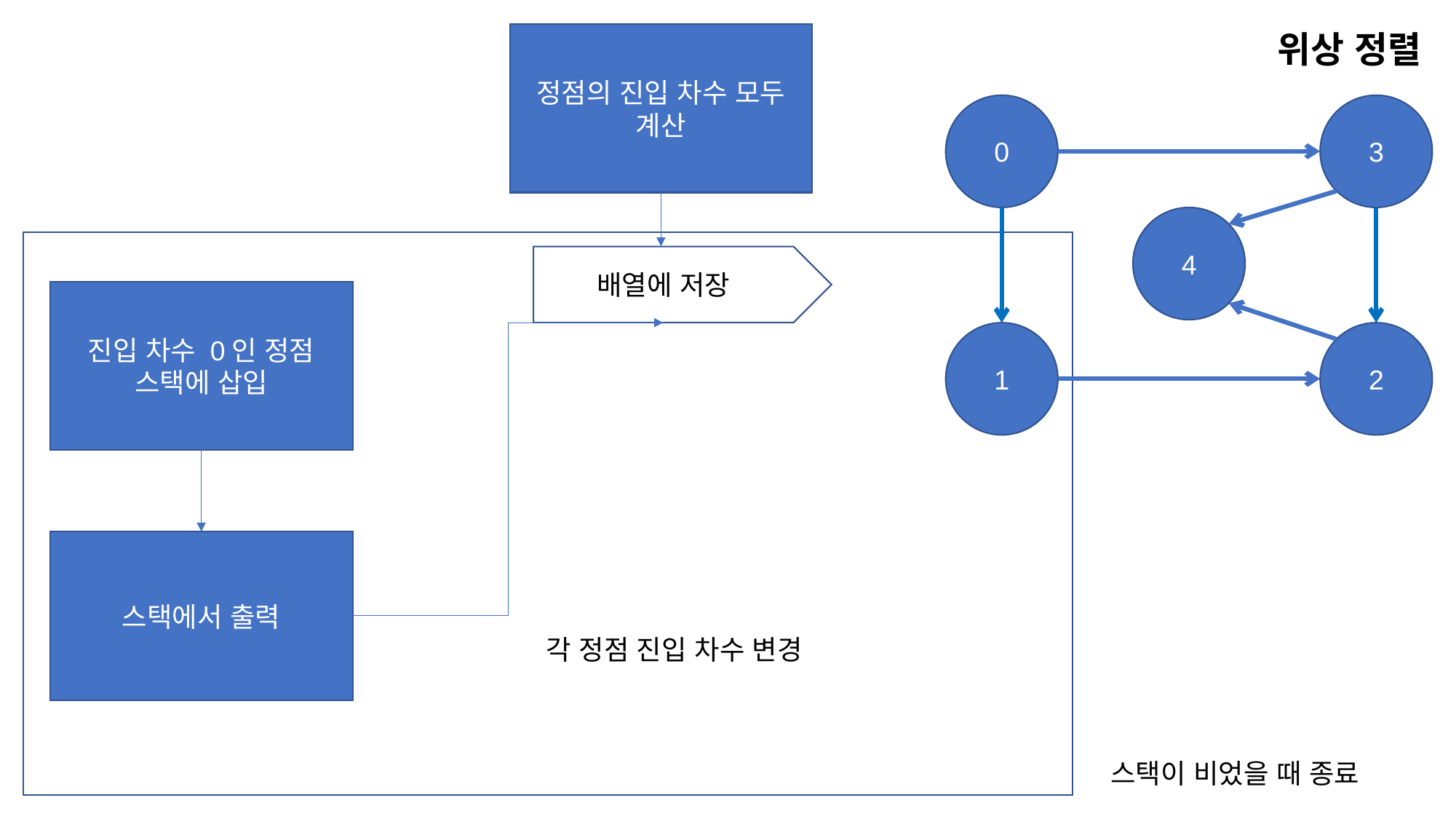

위상 정렬
정점의 진입 차수 모두 계산
0
3
4
1
2

배열에 저장
진입 차수 0인 정점
스택에 삽입
스택에서 출력
각 정점 진입 차수 변경
스택이 비었을 때 종료